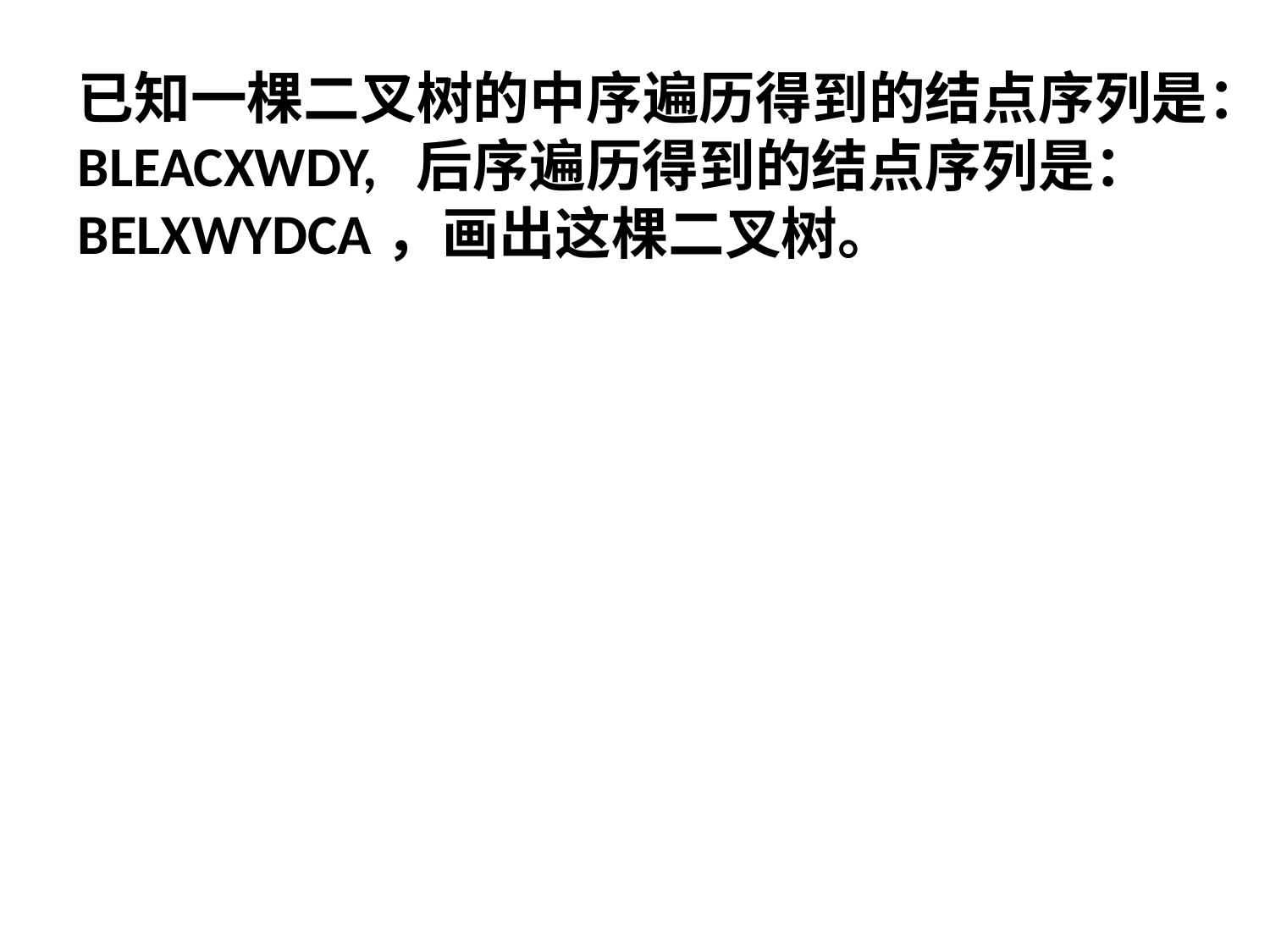

已知一棵二叉树的中序遍历得到的结点序列是：BLEACXWDY,  后序遍历得到的结点序列是：BELXWYDCA，画出这棵二叉树。